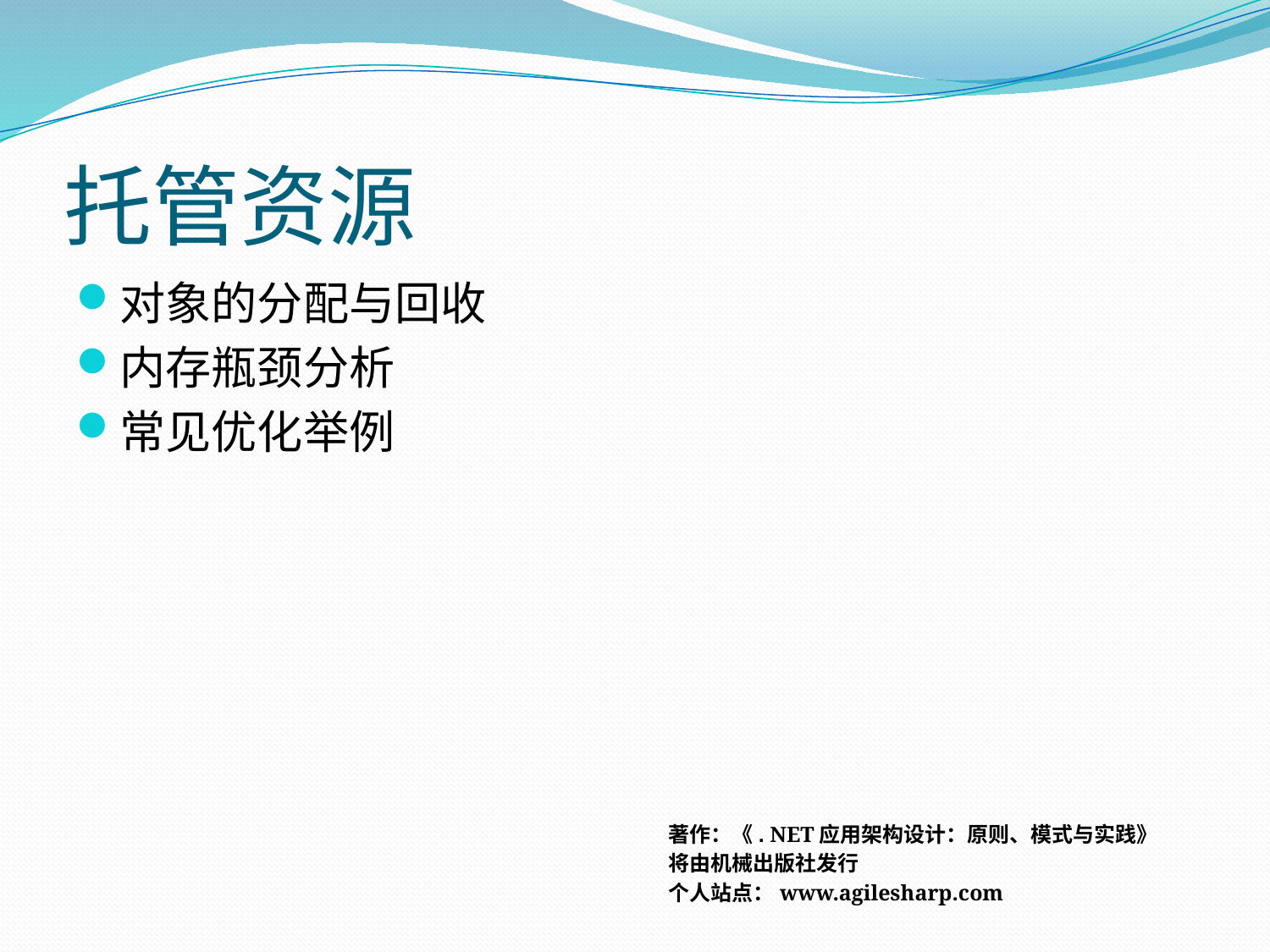

# 托管资源
对象的分配与回收
内存瓶颈分析
常见优化举例
著作：《. NET应用架构设计：原则、模式与实践》
将由机械出版社发行
个人站点：www.agilesharp.com